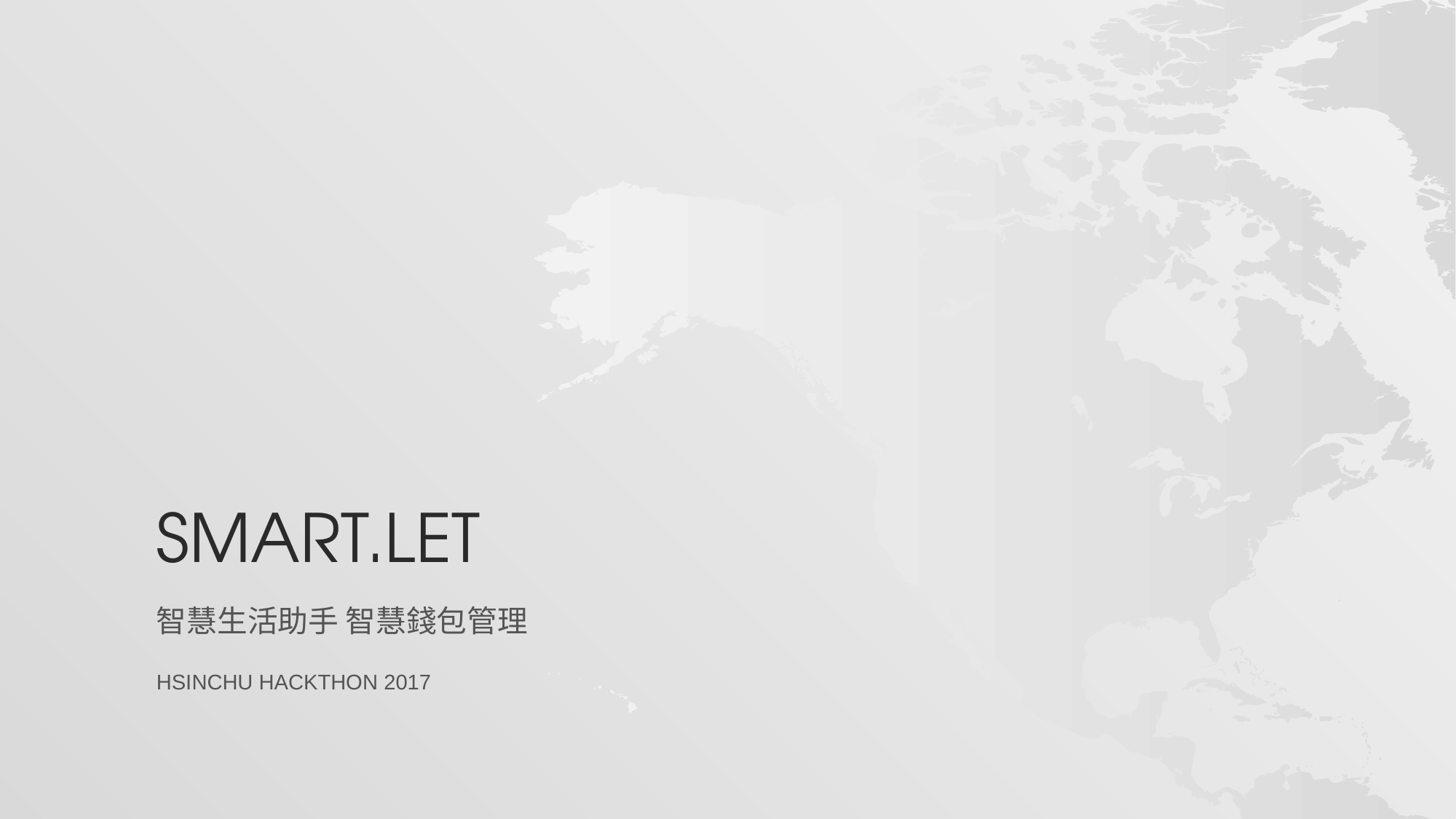

# SMART.LET
智慧生活助手 智慧錢包管理

HSINCHU HACKTHON 2017